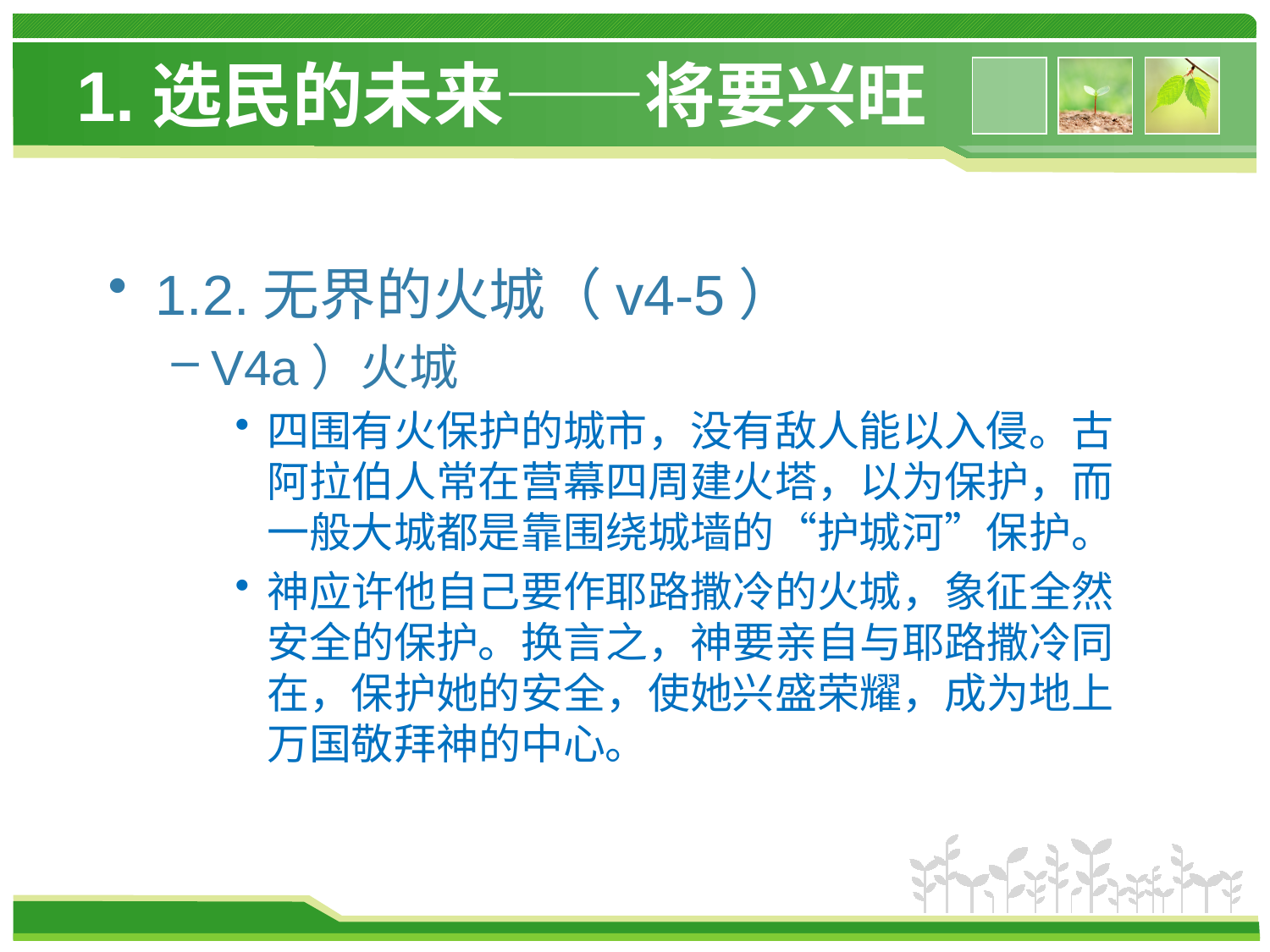

# 1.选民的未来——将要兴旺
1.2.无界的火城（v4-5）
V4a）火城
四围有火保护的城市，没有敌人能以入侵。古阿拉伯人常在营幕四周建火塔，以为保护，而一般大城都是靠围绕城墙的“护城河”保护。
神应许他自己要作耶路撒冷的火城，象征全然安全的保护。换言之，神要亲自与耶路撒冷同在，保护她的安全，使她兴盛荣耀，成为地上万国敬拜神的中心。